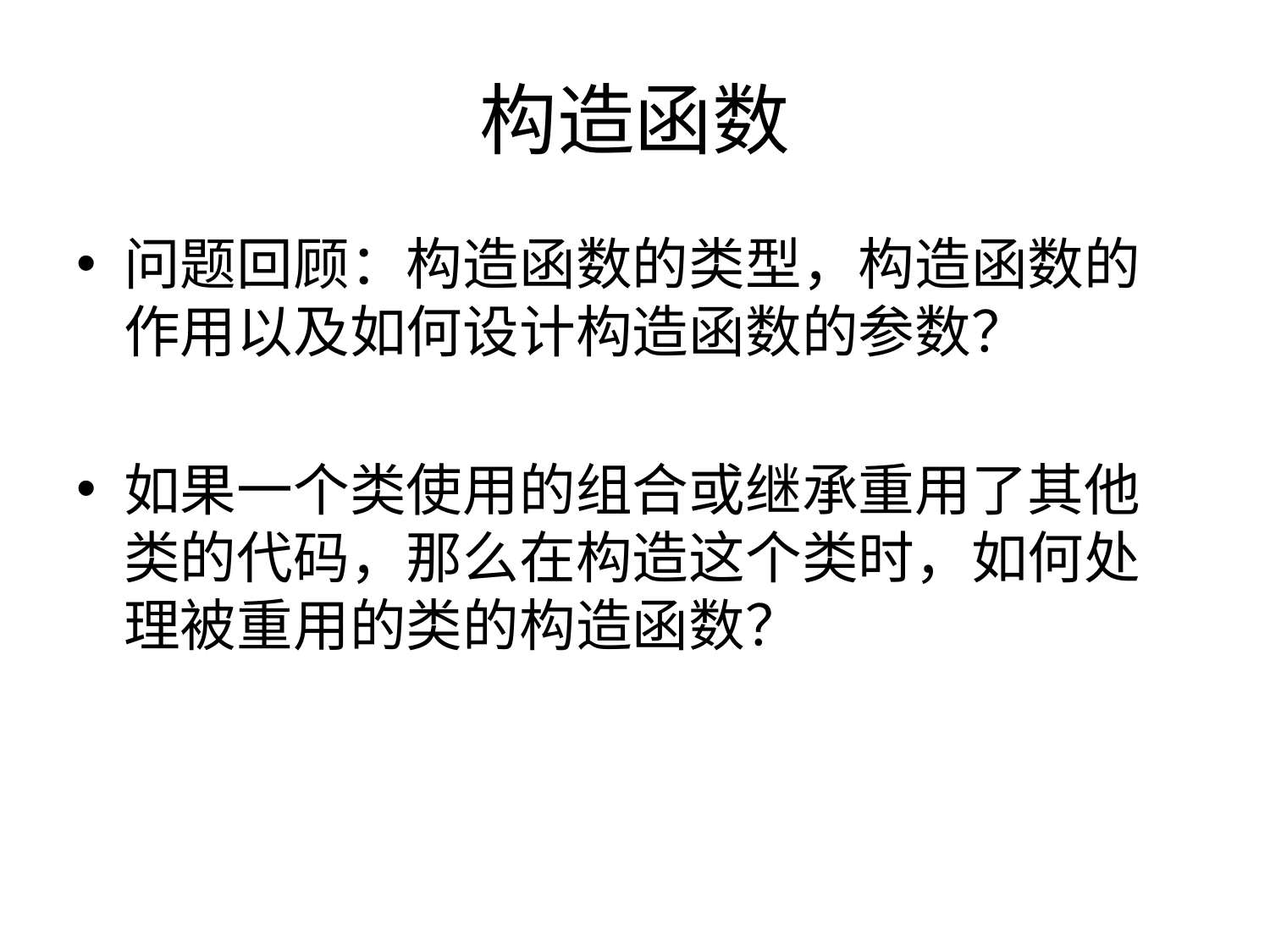

# 构造函数
问题回顾：构造函数的类型，构造函数的作用以及如何设计构造函数的参数？

如果一个类使用的组合或继承重用了其他类的代码，那么在构造这个类时，如何处理被重用的类的构造函数？